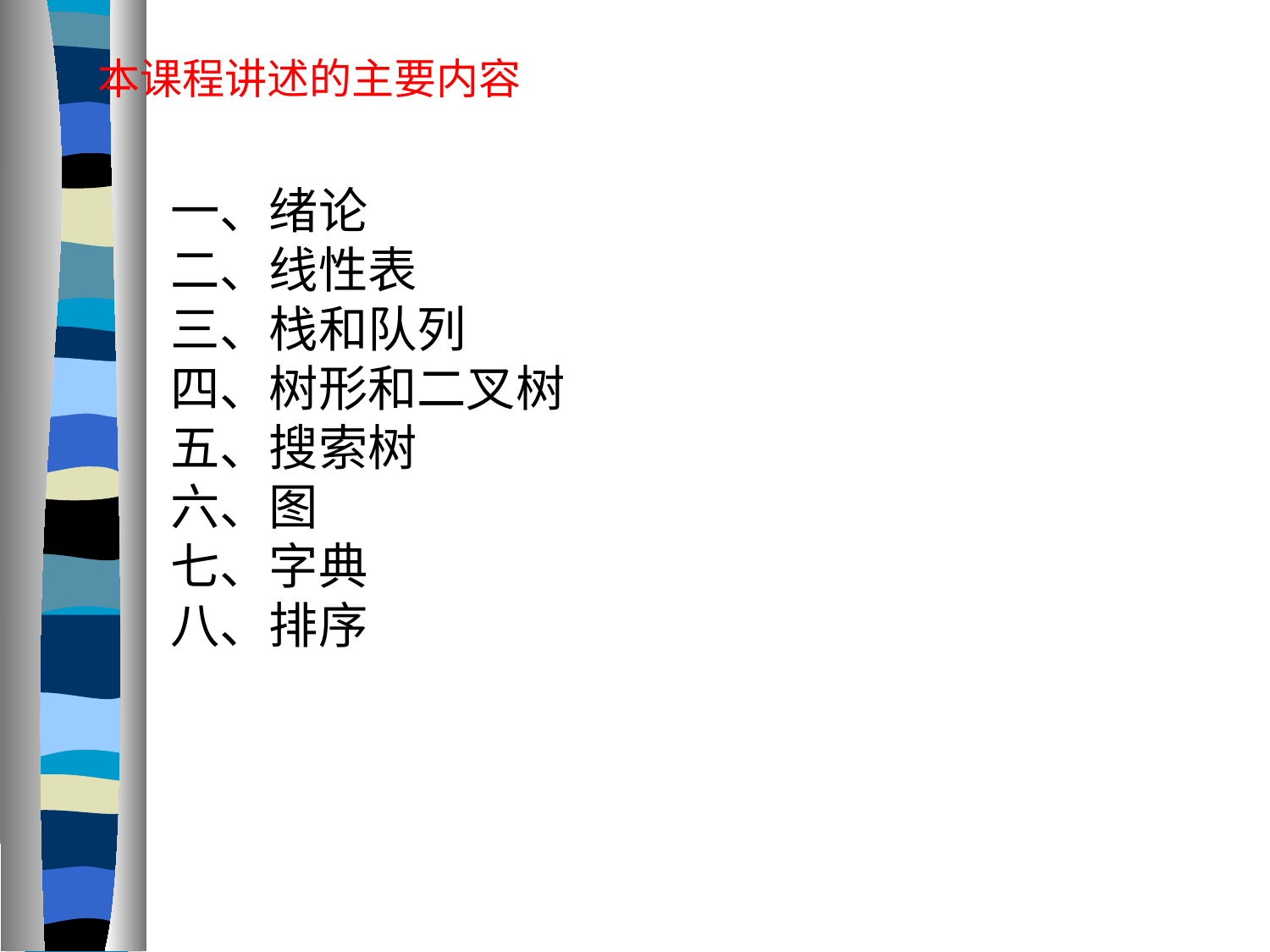

本课程讲述的主要内容
一、绪论
二、线性表
三、栈和队列
四、树形和二叉树
五、搜索树
六、图
七、字典
八、排序